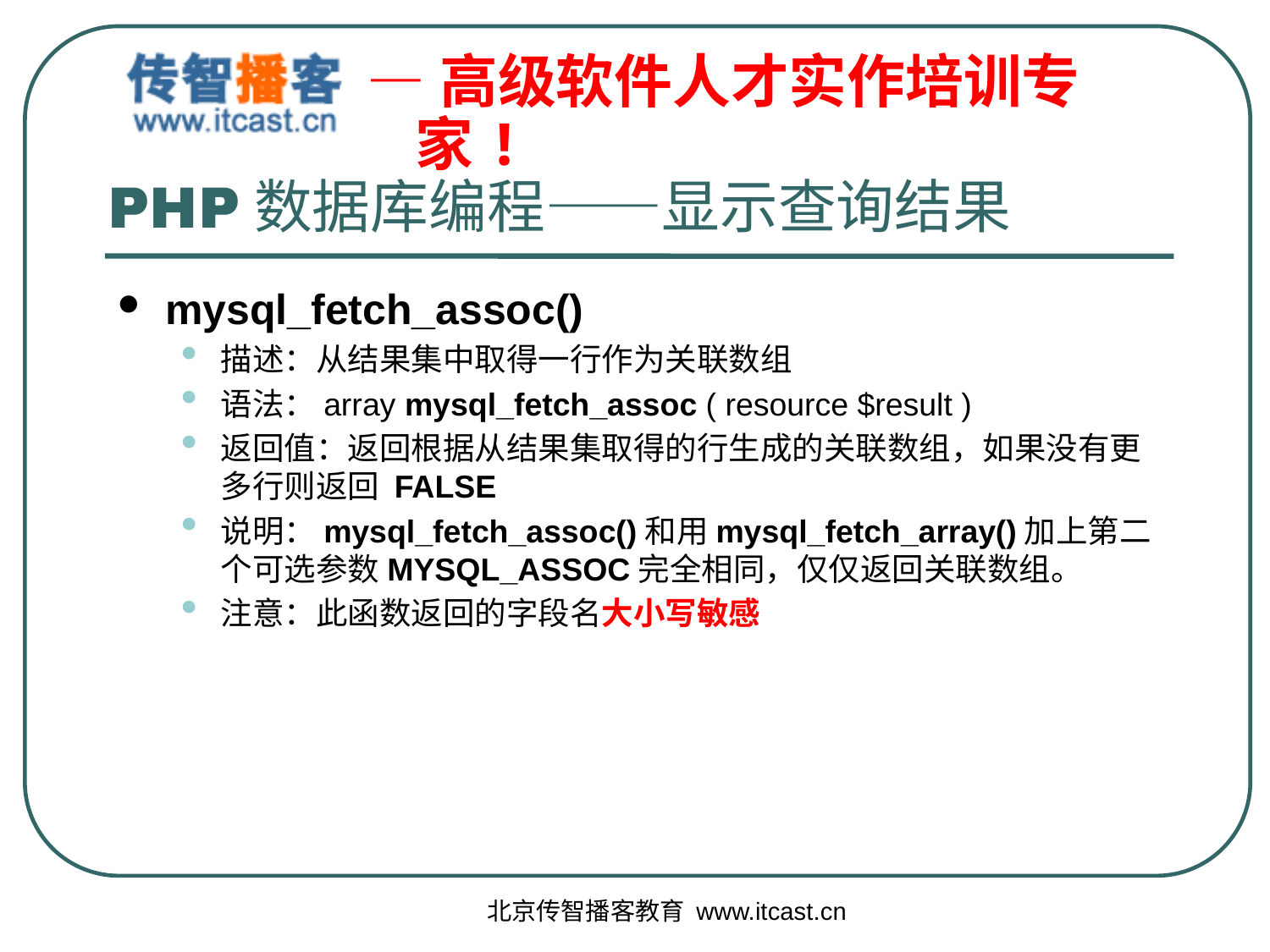

# PHP数据库编程——显示查询结果
mysql_fetch_assoc()
描述：从结果集中取得一行作为关联数组
语法：array mysql_fetch_assoc ( resource $result )
返回值：返回根据从结果集取得的行生成的关联数组，如果没有更多行则返回 FALSE
说明：mysql_fetch_assoc()和用mysql_fetch_array()加上第二个可选参数MYSQL_ASSOC完全相同，仅仅返回关联数组。
注意：此函数返回的字段名大小写敏感